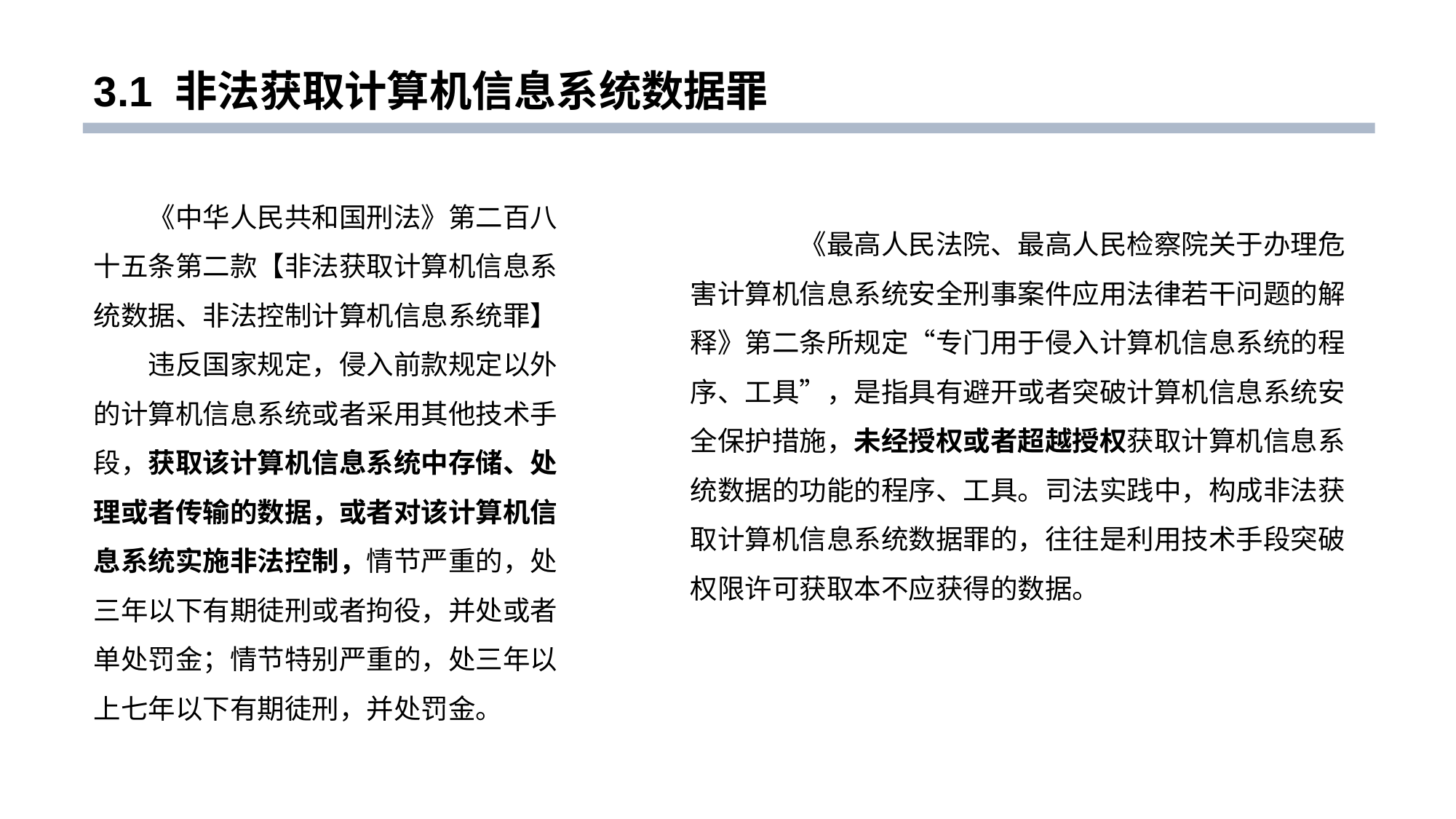

# 3.1 非法获取计算机信息系统数据罪
《中华人民共和国刑法》第二百八十五条第二款【非法获取计算机信息系统数据、非法控制计算机信息系统罪】
违反国家规定，侵入前款规定以外的计算机信息系统或者采用其他技术手段，获取该计算机信息系统中存储、处理或者传输的数据，或者对该计算机信息系统实施非法控制，情节严重的，处三年以下有期徒刑或者拘役，并处或者单处罚金；情节特别严重的，处三年以上七年以下有期徒刑，并处罚金。
	《最高人民法院、最高人民检察院关于办理危害计算机信息系统安全刑事案件应用法律若干问题的解释》第二条所规定“专门用于侵入计算机信息系统的程序、工具”，是指具有避开或者突破计算机信息系统安全保护措施，未经授权或者超越授权获取计算机信息系统数据的功能的程序、工具。司法实践中，构成非法获取计算机信息系统数据罪的，往往是利用技术手段突破权限许可获取本不应获得的数据。
14